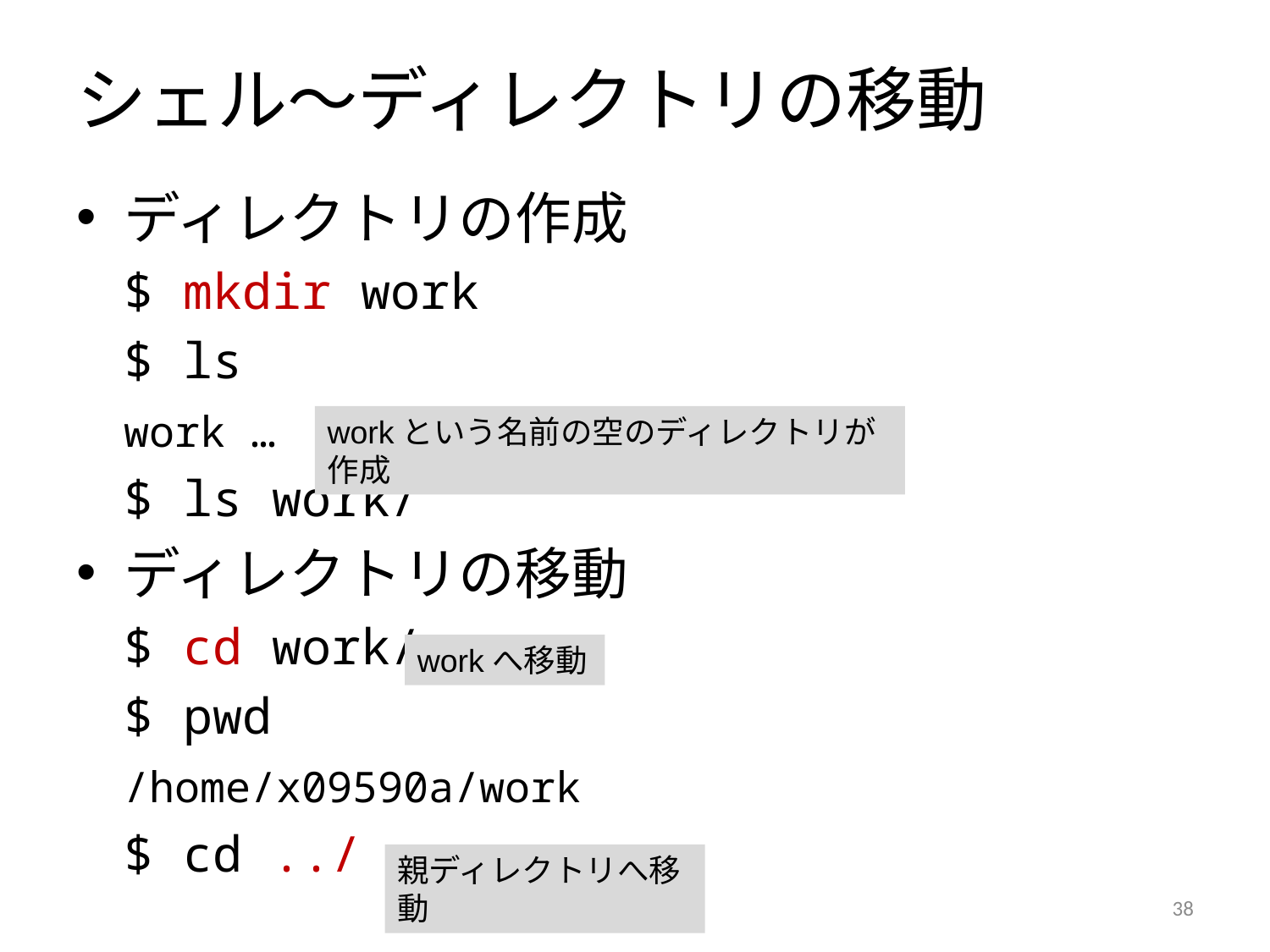

# シェル～ディレクトリの移動
ディレクトリの作成
	$ mkdir work
	$ ls
	work …
	$ ls work/
ディレクトリの移動
	$ cd work/
	$ pwd
	/home/x09590a/work
	$ cd ../

workという名前の空のディレクトリが作成
workへ移動
親ディレクトリへ移動
38